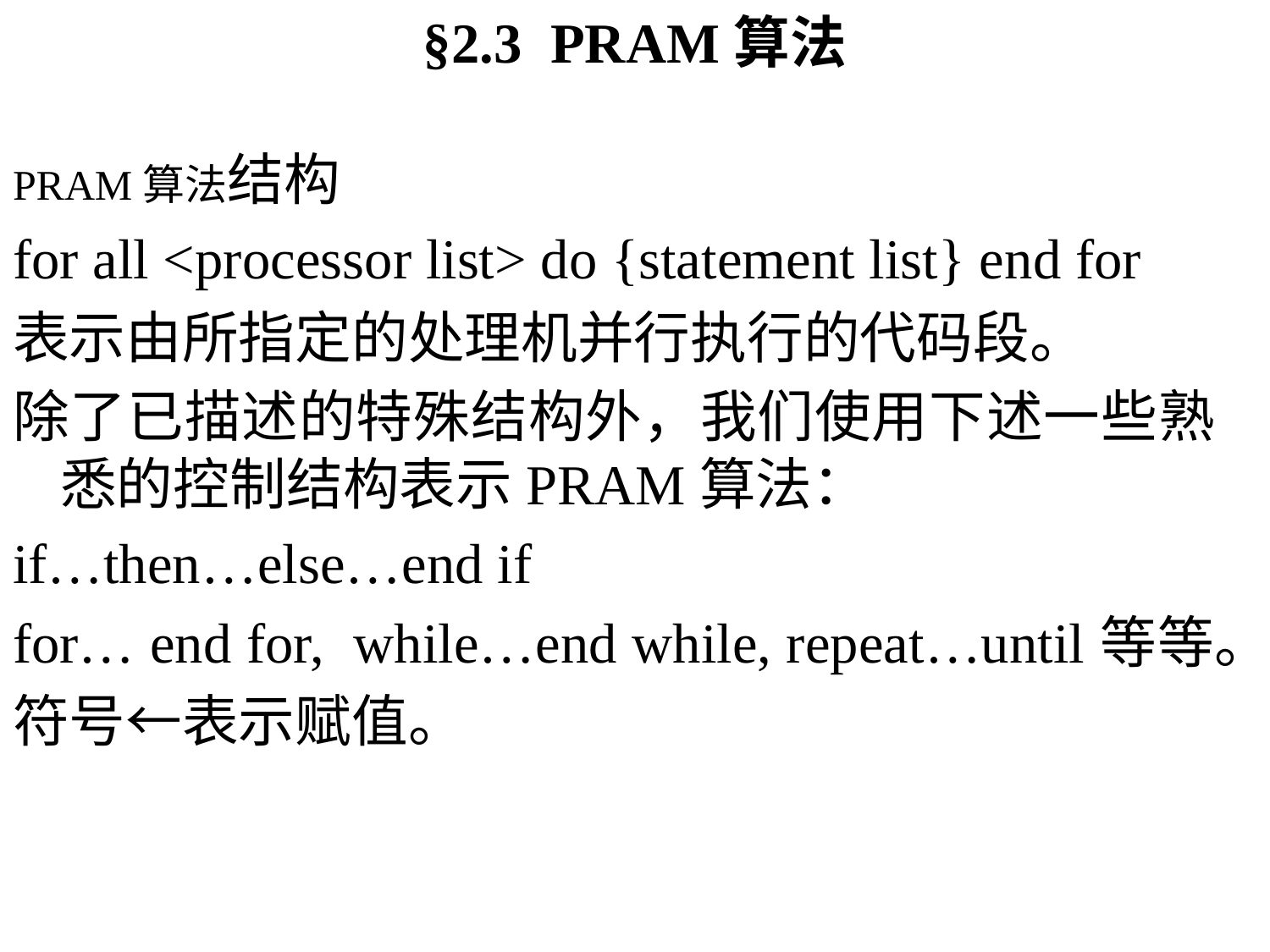

# §2.3  PRAM算法
PRAM算法结构
for all <processor list> do {statement list} end for
表示由所指定的处理机并行执行的代码段。
除了已描述的特殊结构外，我们使用下述一些熟悉的控制结构表示PRAM算法：
if…then…else…end if
for… end for,  while…end while, repeat…until等等。
符号←表示赋值。